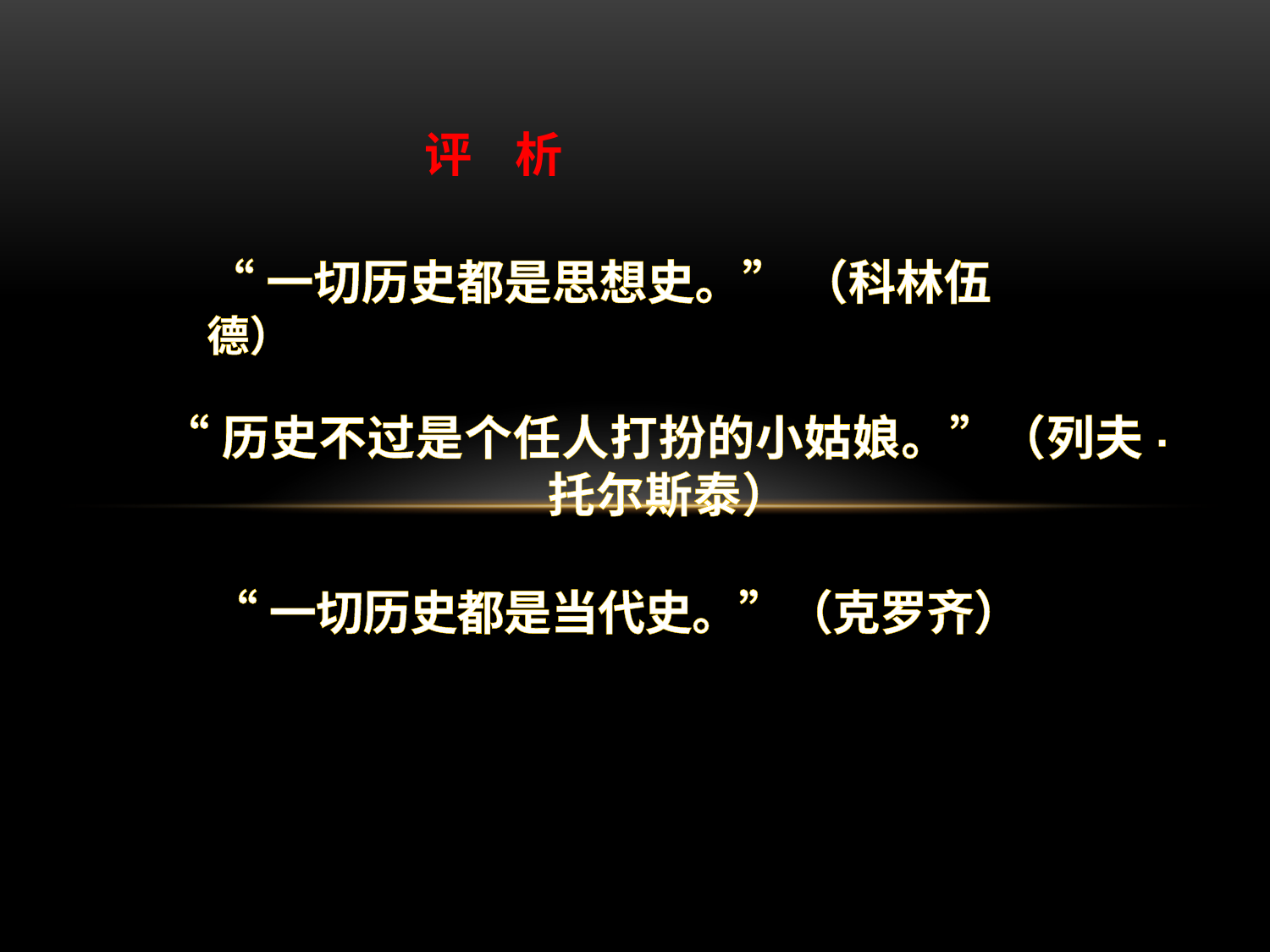

评    析
“一切历史都是思想史。” （科林伍德）
# “历史不过是个任人打扮的小姑娘。”（列夫·托尔斯泰）
“一切历史都是当代史。”（克罗齐）